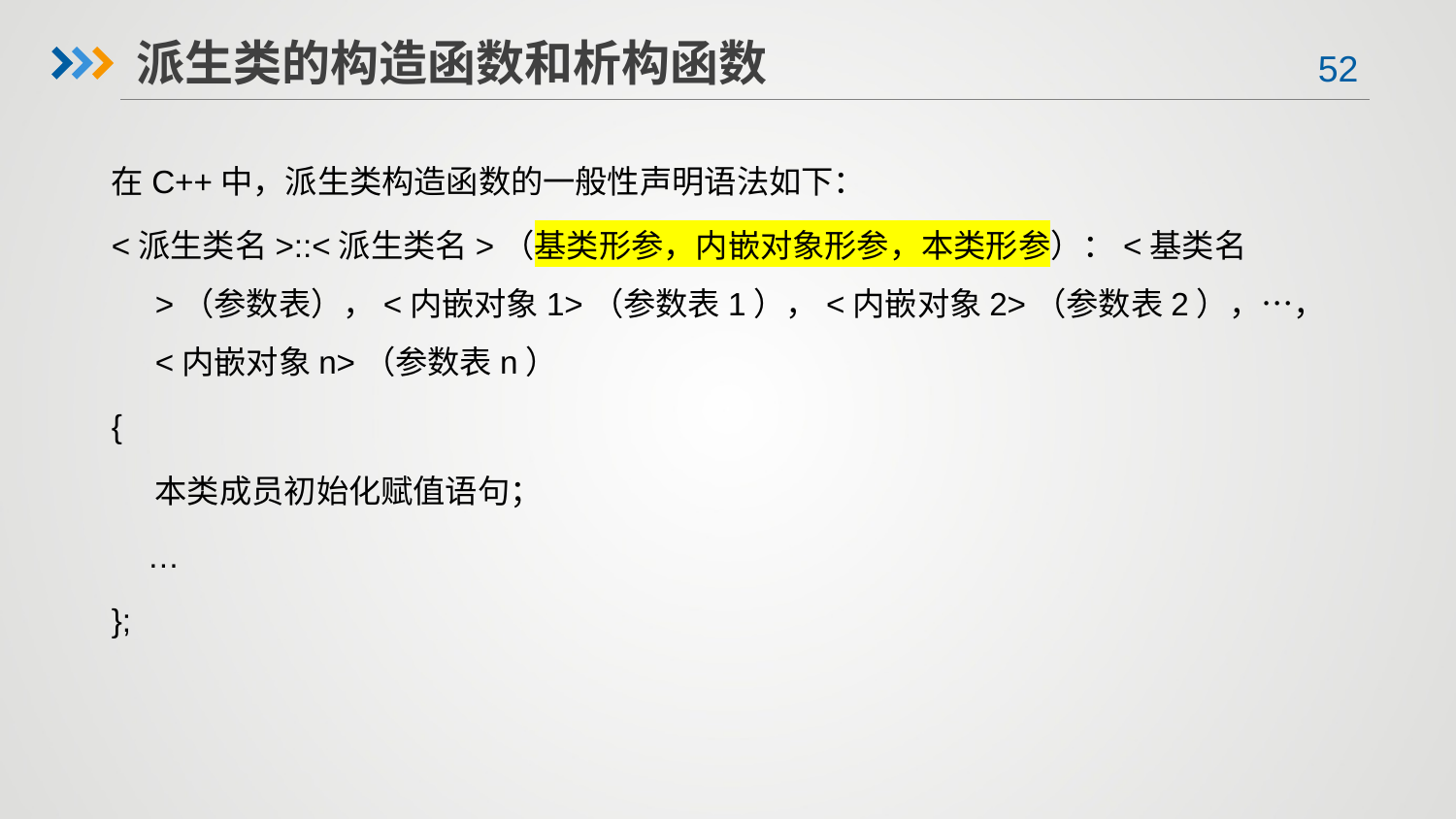

派生类的构造函数和析构函数
在C++中，派生类构造函数的一般性声明语法如下：
<派生类名>::<派生类名>（基类形参，内嵌对象形参，本类形参）：<基类名>（参数表），<内嵌对象1>（参数表1），<内嵌对象2>（参数表2），…，<内嵌对象n>（参数表n）
{
	本类成员初始化赋值语句；
    …
};